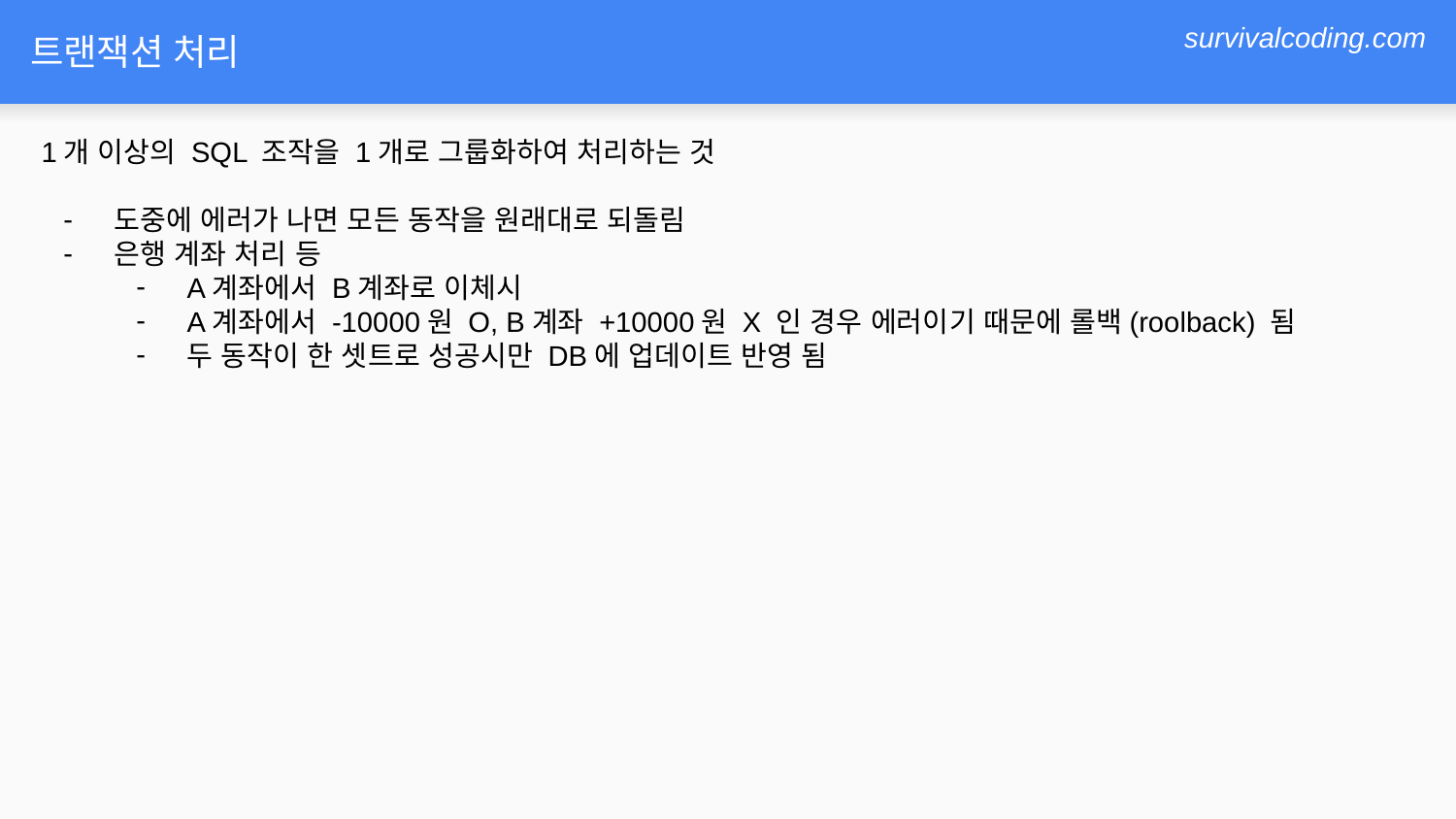

# 트랜잭션 처리
1개 이상의 SQL 조작을 1개로 그룹화하여 처리하는 것

도중에 에러가 나면 모든 동작을 원래대로 되돌림
은행 계좌 처리 등
A계좌에서 B계좌로 이체시
A계좌에서 -10000원 O, B계좌 +10000원 X 인 경우 에러이기 때문에 롤백(roolback) 됨
두 동작이 한 셋트로 성공시만 DB에 업데이트 반영 됨